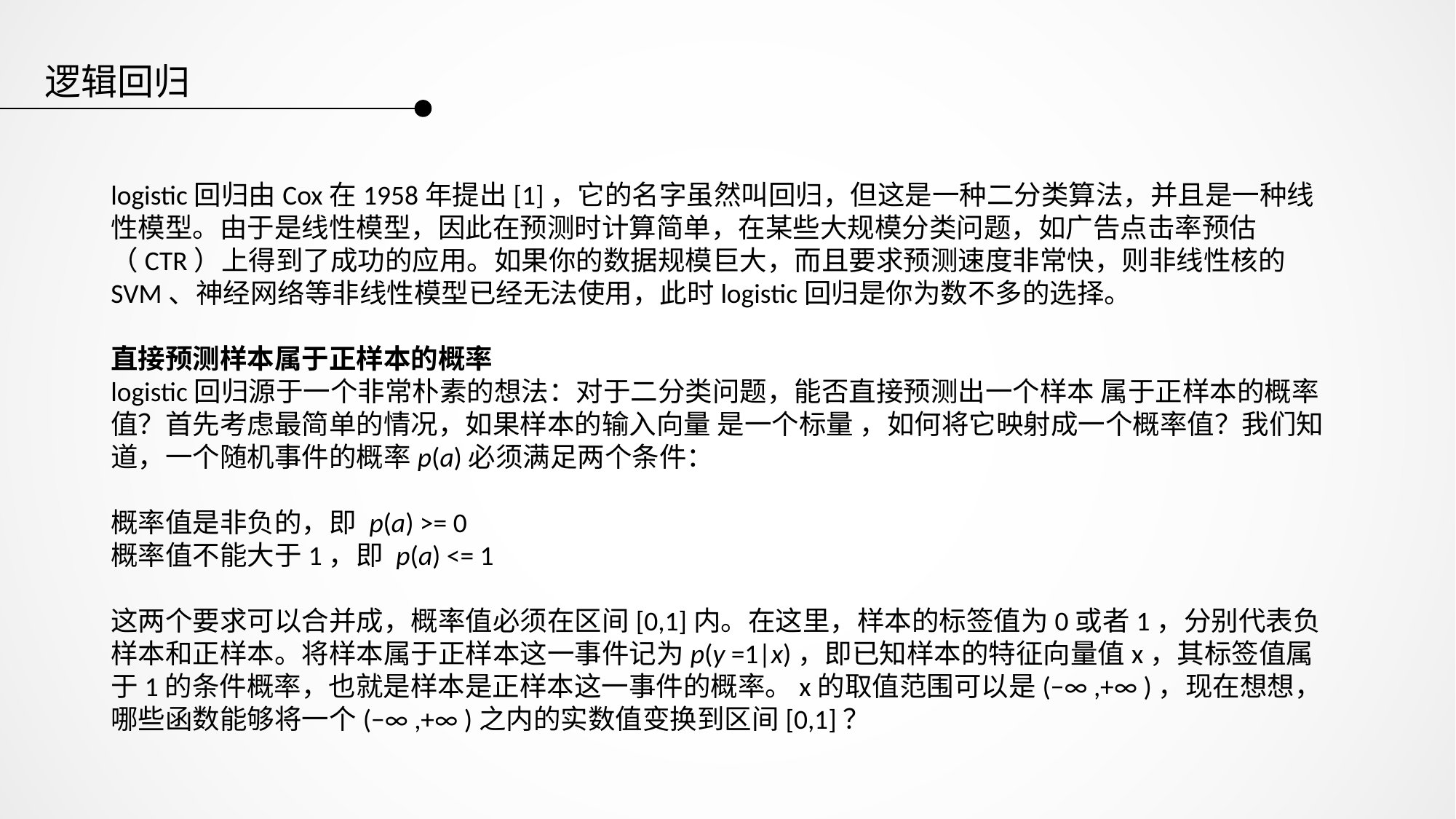

逻辑回归

logistic回归由Cox在1958年提出[1]，它的名字虽然叫回归，但这是一种二分类算法，并且是一种线性模型。由于是线性模型，因此在预测时计算简单，在某些大规模分类问题，如广告点击率预估（CTR）上得到了成功的应用。如果你的数据规模巨大，而且要求预测速度非常快，则非线性核的SVM、神经网络等非线性模型已经无法使用，此时logistic回归是你为数不多的选择。

直接预测样本属于正样本的概率
logistic回归源于一个非常朴素的想法：对于二分类问题，能否直接预测出一个样本 属于正样本的概率值？首先考虑最简单的情况，如果样本的输入向量 是一个标量 ，如何将它映射成一个概率值？我们知道，一个随机事件的概率p(a)必须满足两个条件：

概率值是非负的，即 p(a) >= 0
概率值不能大于1，即 p(a) <= 1

这两个要求可以合并成，概率值必须在区间[0,1]内。在这里，样本的标签值为0或者1，分别代表负样本和正样本。将样本属于正样本这一事件记为p(y =1|x)，即已知样本的特征向量值x，其标签值属于1的条件概率，也就是样本是正样本这一事件的概率。x的取值范围可以是(−∞ ,+∞ )，现在想想，哪些函数能够将一个(−∞ ,+∞ )之内的实数值变换到区间[0,1]？